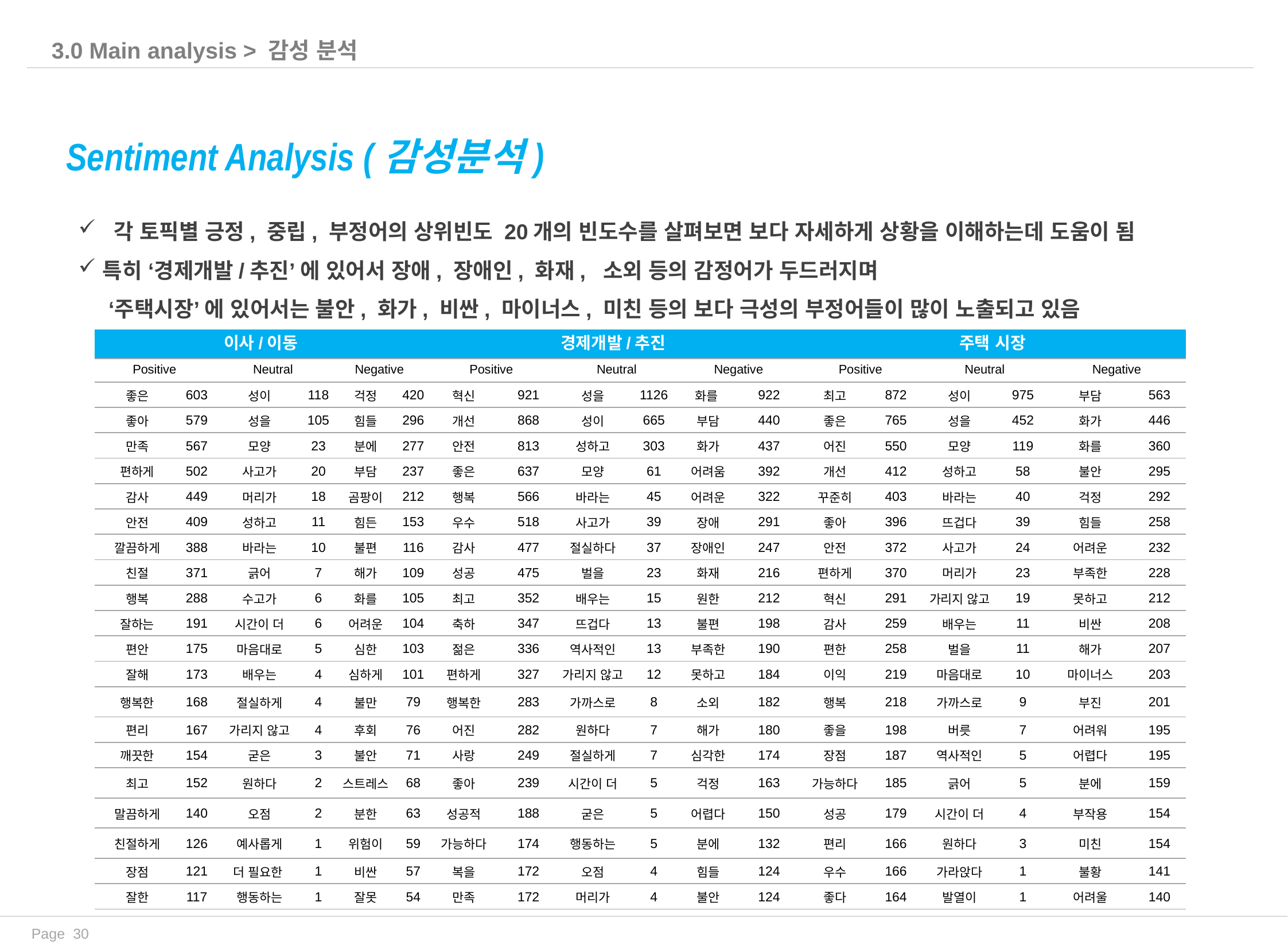

3.0 Main analysis > 감성 분석
Sentiment Analysis (감성분석)
 각 토픽별 긍정, 중립, 부정어의 상위빈도 20개의 빈도수를 살펴보면 보다 자세하게 상황을 이해하는데 도움이 됨
특히 ‘경제개발/추진’ 에 있어서 장애, 장애인, 화재,  소외 등의 감정어가 두드러지며
 ‘주택시장’ 에 있어서는 불안, 화가, 비싼, 마이너스, 미친 등의 보다 극성의 부정어들이 많이 노출되고 있음
| 이사/이동 |  |  |  |  |  | 경제개발/추진 |  |  |  |  |  | 주택 시장 |  |  |  |  |  |
| --- | --- | --- | --- | --- | --- | --- | --- | --- | --- | --- | --- | --- | --- | --- | --- | --- | --- |
| Positive |  | Neutral |  | Negative |  | Positive |  | Neutral |  | Negative |  | Positive |  | Neutral |  | Negative |  |
| 좋은 | 603 | 성이 | 118 | 걱정 | 420 | 혁신 | 921 | 성을 | 1126 | 화를 | 922 | 최고 | 872 | 성이 | 975 | 부담 | 563 |
| 좋아 | 579 | 성을 | 105 | 힘들 | 296 | 개선 | 868 | 성이 | 665 | 부담 | 440 | 좋은 | 765 | 성을 | 452 | 화가 | 446 |
| 만족 | 567 | 모양 | 23 | 분에 | 277 | 안전 | 813 | 성하고 | 303 | 화가 | 437 | 어진 | 550 | 모양 | 119 | 화를 | 360 |
| 편하게 | 502 | 사고가 | 20 | 부담 | 237 | 좋은 | 637 | 모양 | 61 | 어려움 | 392 | 개선 | 412 | 성하고 | 58 | 불안 | 295 |
| 감사 | 449 | 머리가 | 18 | 곰팡이 | 212 | 행복 | 566 | 바라는 | 45 | 어려운 | 322 | 꾸준히 | 403 | 바라는 | 40 | 걱정 | 292 |
| 안전 | 409 | 성하고 | 11 | 힘든 | 153 | 우수 | 518 | 사고가 | 39 | 장애 | 291 | 좋아 | 396 | 뜨겁다 | 39 | 힘들 | 258 |
| 깔끔하게 | 388 | 바라는 | 10 | 불편 | 116 | 감사 | 477 | 절실하다 | 37 | 장애인 | 247 | 안전 | 372 | 사고가 | 24 | 어려운 | 232 |
| 친절 | 371 | 긁어 | 7 | 해가 | 109 | 성공 | 475 | 벌을 | 23 | 화재 | 216 | 편하게 | 370 | 머리가 | 23 | 부족한 | 228 |
| 행복 | 288 | 수고가 | 6 | 화를 | 105 | 최고 | 352 | 배우는 | 15 | 원한 | 212 | 혁신 | 291 | 가리지 않고 | 19 | 못하고 | 212 |
| 잘하는 | 191 | 시간이 더 | 6 | 어려운 | 104 | 축하 | 347 | 뜨겁다 | 13 | 불편 | 198 | 감사 | 259 | 배우는 | 11 | 비싼 | 208 |
| 편안 | 175 | 마음대로 | 5 | 심한 | 103 | 젊은 | 336 | 역사적인 | 13 | 부족한 | 190 | 편한 | 258 | 벌을 | 11 | 해가 | 207 |
| 잘해 | 173 | 배우는 | 4 | 심하게 | 101 | 편하게 | 327 | 가리지 않고 | 12 | 못하고 | 184 | 이익 | 219 | 마음대로 | 10 | 마이너스 | 203 |
| 행복한 | 168 | 절실하게 | 4 | 불만 | 79 | 행복한 | 283 | 가까스로 | 8 | 소외 | 182 | 행복 | 218 | 가까스로 | 9 | 부진 | 201 |
| 편리 | 167 | 가리지 않고 | 4 | 후회 | 76 | 어진 | 282 | 원하다 | 7 | 해가 | 180 | 좋을 | 198 | 버릇 | 7 | 어려워 | 195 |
| 깨끗한 | 154 | 굳은 | 3 | 불안 | 71 | 사랑 | 249 | 절실하게 | 7 | 심각한 | 174 | 장점 | 187 | 역사적인 | 5 | 어렵다 | 195 |
| 최고 | 152 | 원하다 | 2 | 스트레스 | 68 | 좋아 | 239 | 시간이 더 | 5 | 걱정 | 163 | 가능하다 | 185 | 긁어 | 5 | 분에 | 159 |
| 말끔하게 | 140 | 오점 | 2 | 분한 | 63 | 성공적 | 188 | 굳은 | 5 | 어렵다 | 150 | 성공 | 179 | 시간이 더 | 4 | 부작용 | 154 |
| 친절하게 | 126 | 예사롭게 | 1 | 위험이 | 59 | 가능하다 | 174 | 행동하는 | 5 | 분에 | 132 | 편리 | 166 | 원하다 | 3 | 미친 | 154 |
| 장점 | 121 | 더 필요한 | 1 | 비싼 | 57 | 복을 | 172 | 오점 | 4 | 힘들 | 124 | 우수 | 166 | 가라앉다 | 1 | 불황 | 141 |
| 잘한 | 117 | 행동하는 | 1 | 잘못 | 54 | 만족 | 172 | 머리가 | 4 | 불안 | 124 | 좋다 | 164 | 발열이 | 1 | 어려울 | 140 |
Page  30